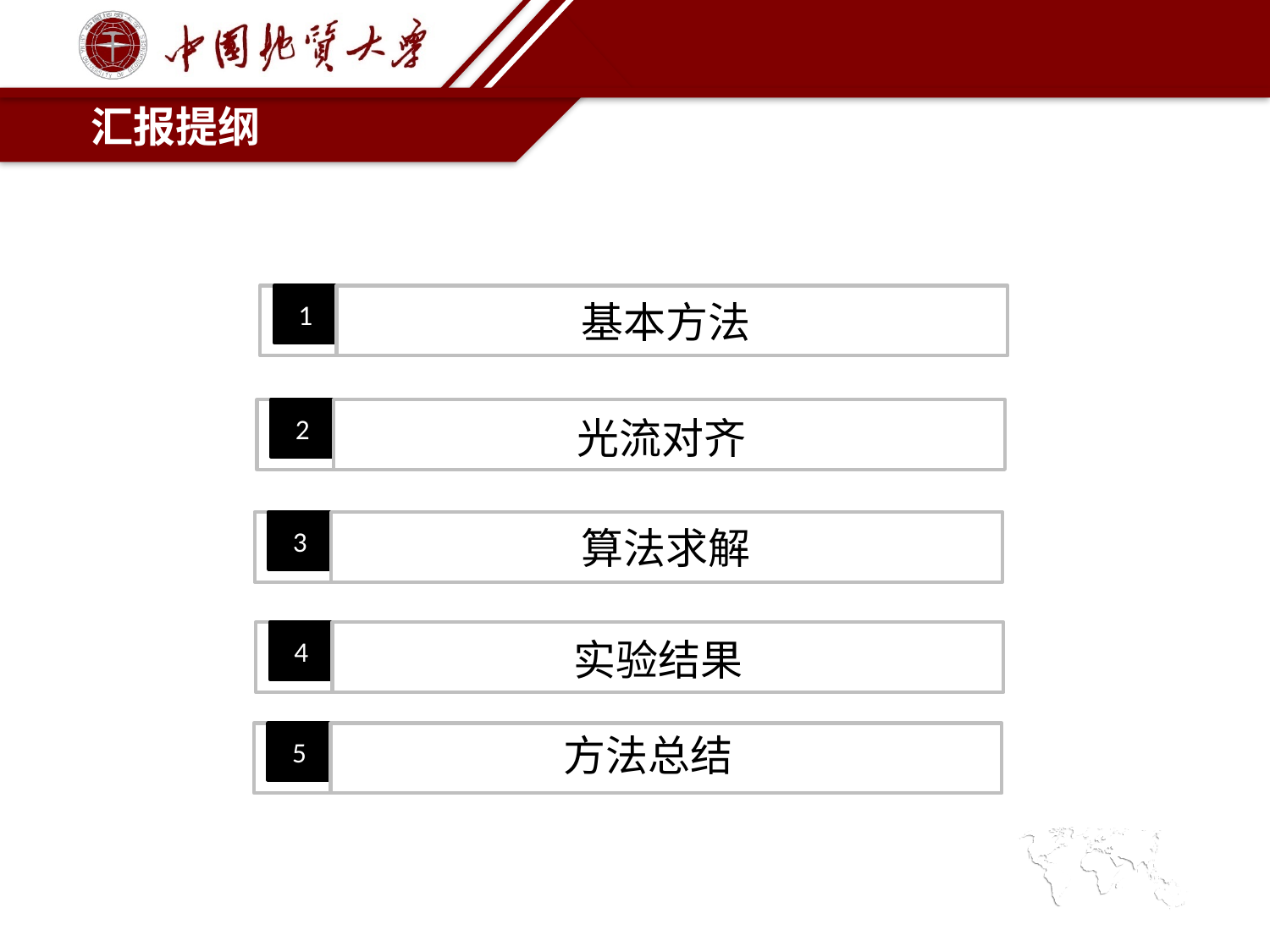

汇报提纲

1

基本方法

2

光流对齐

3

算法求解

4

  实验结果
  方法总结

5